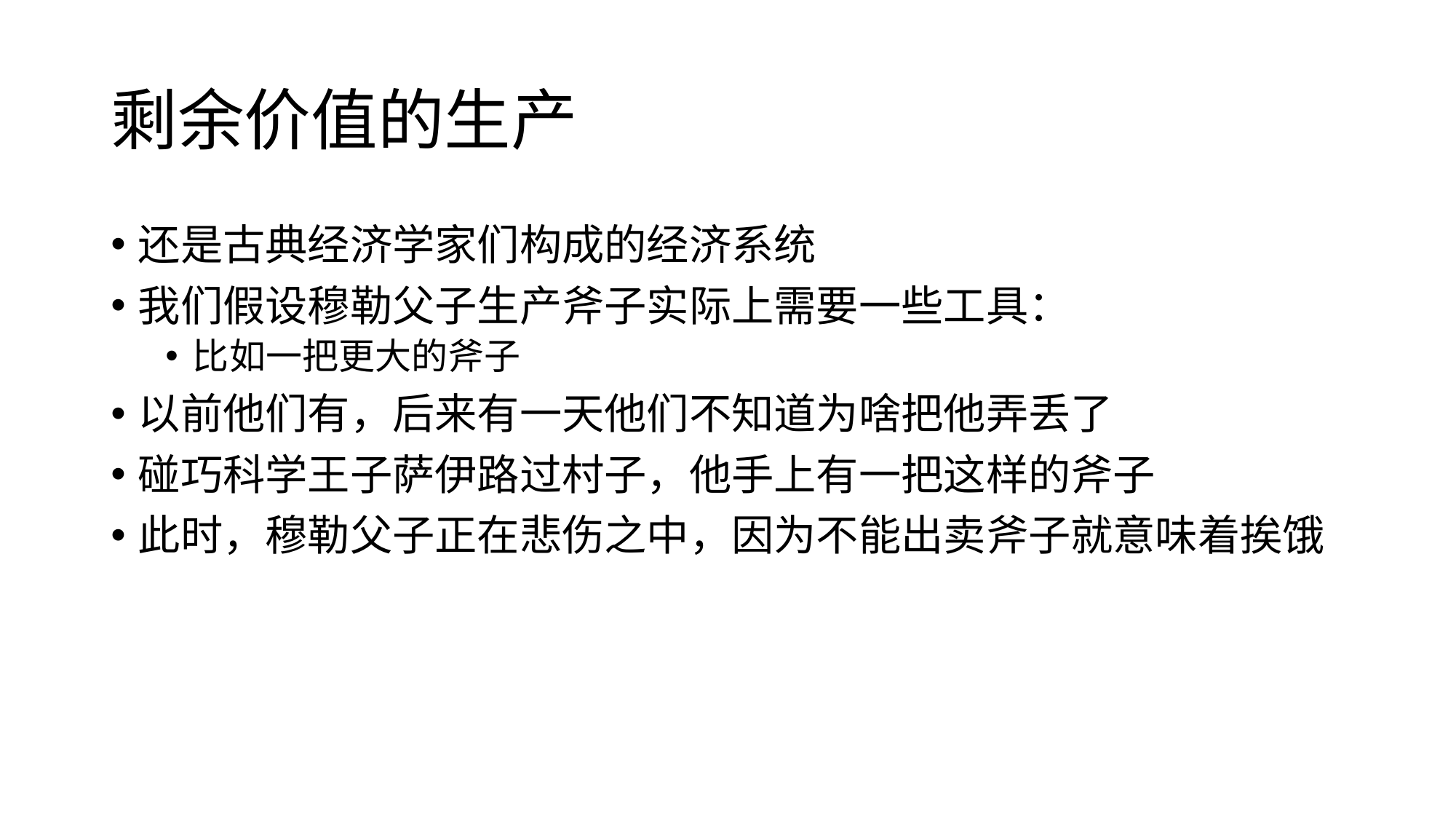

# 剩余价值的生产
还是古典经济学家们构成的经济系统
我们假设穆勒父子生产斧子实际上需要一些工具：
比如一把更大的斧子
以前他们有，后来有一天他们不知道为啥把他弄丢了
碰巧科学王子萨伊路过村子，他手上有一把这样的斧子
此时，穆勒父子正在悲伤之中，因为不能出卖斧子就意味着挨饿